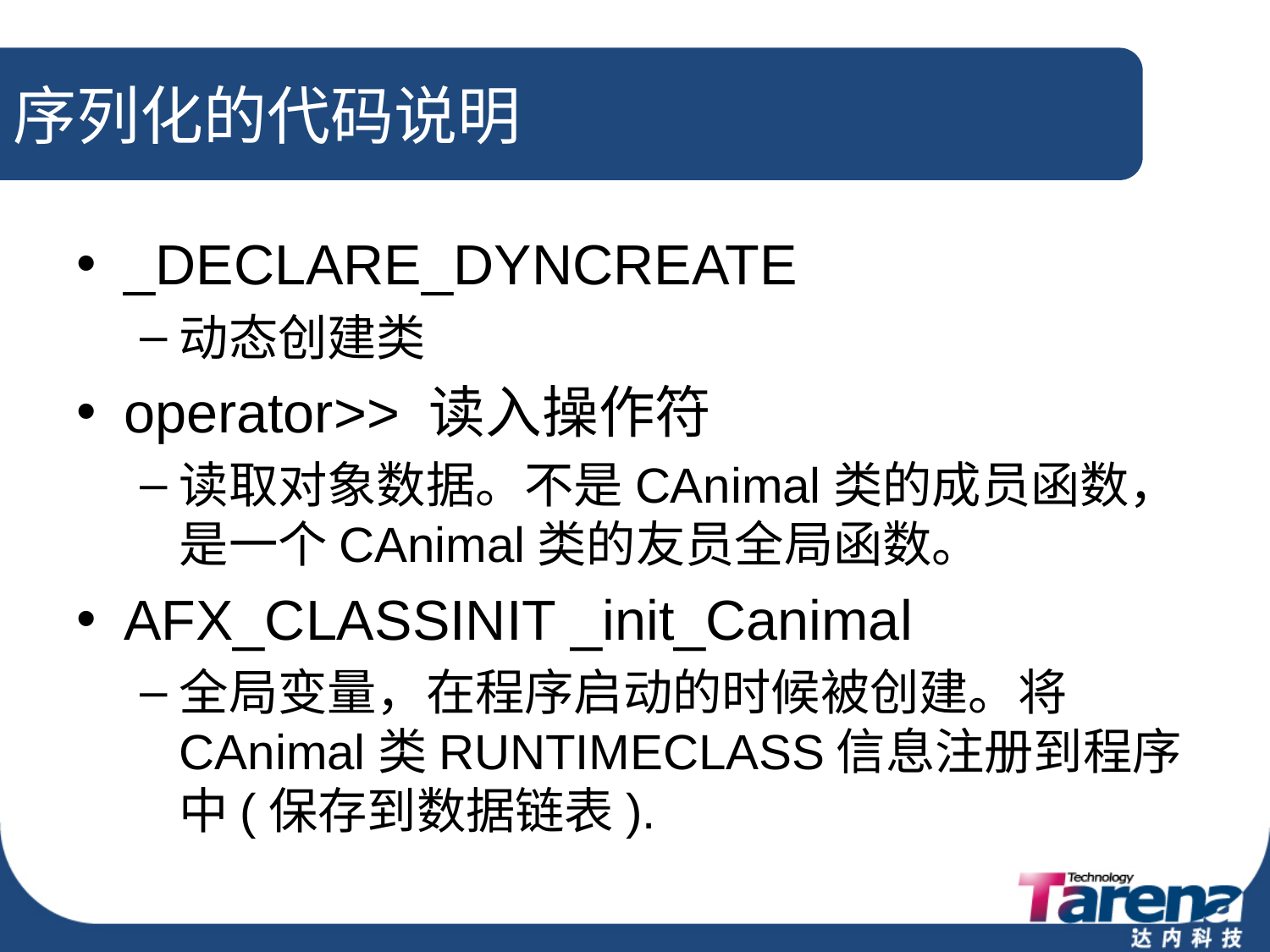

# 序列化的代码说明
_DECLARE_DYNCREATE
动态创建类
operator>> 读入操作符
读取对象数据。不是CAnimal类的成员函数，是一个CAnimal类的友员全局函数。
AFX_CLASSINIT _init_Canimal
全局变量，在程序启动的时候被创建。将CAnimal类RUNTIMECLASS信息注册到程序中(保存到数据链表).